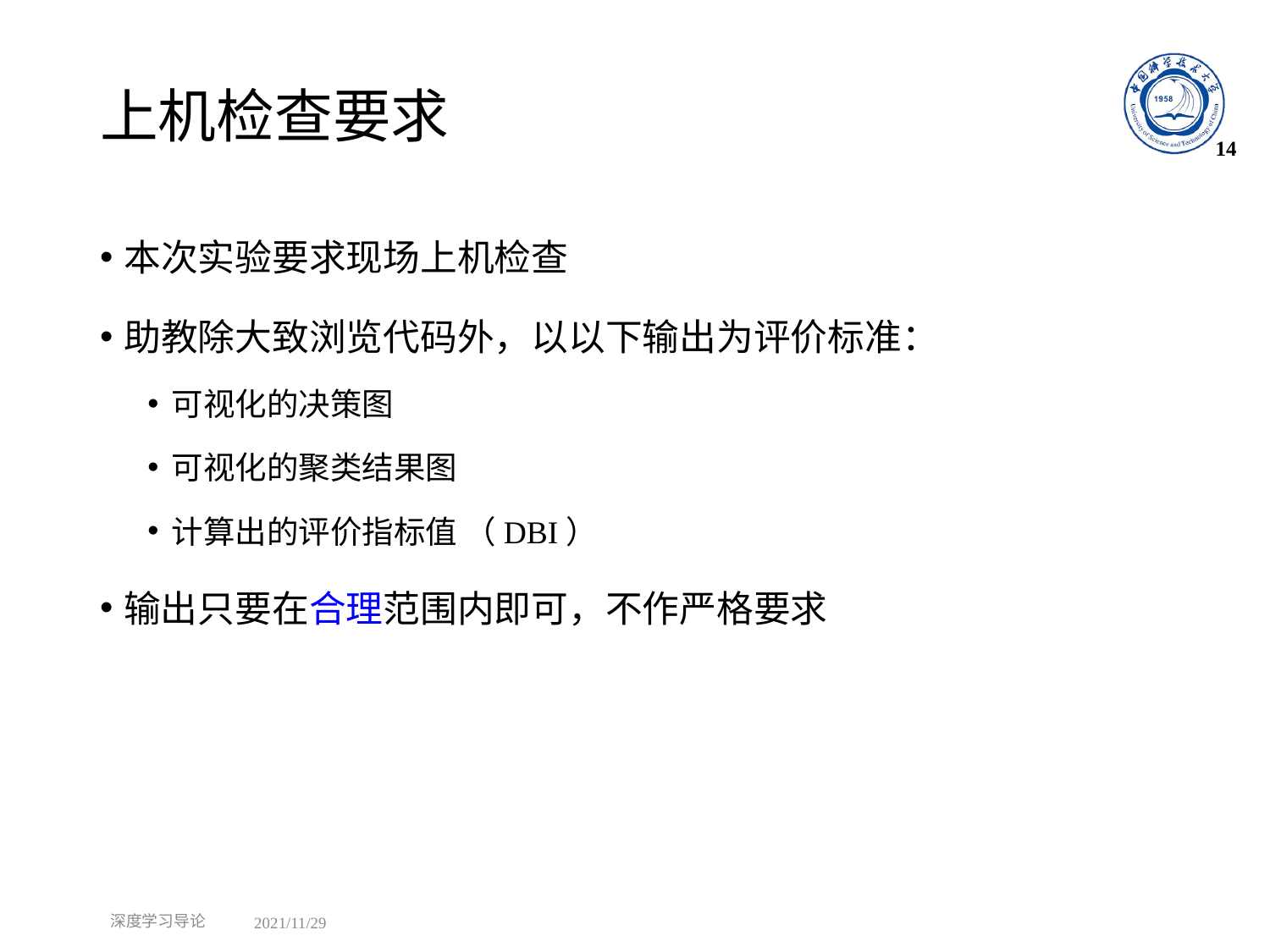

# 上机检查要求
14
本次实验要求现场上机检查
助教除大致浏览代码外，以以下输出为评价标准：
可视化的决策图
可视化的聚类结果图
计算出的评价指标值 （DBI）
输出只要在合理范围内即可，不作严格要求

深度学习导论
2021/11/29